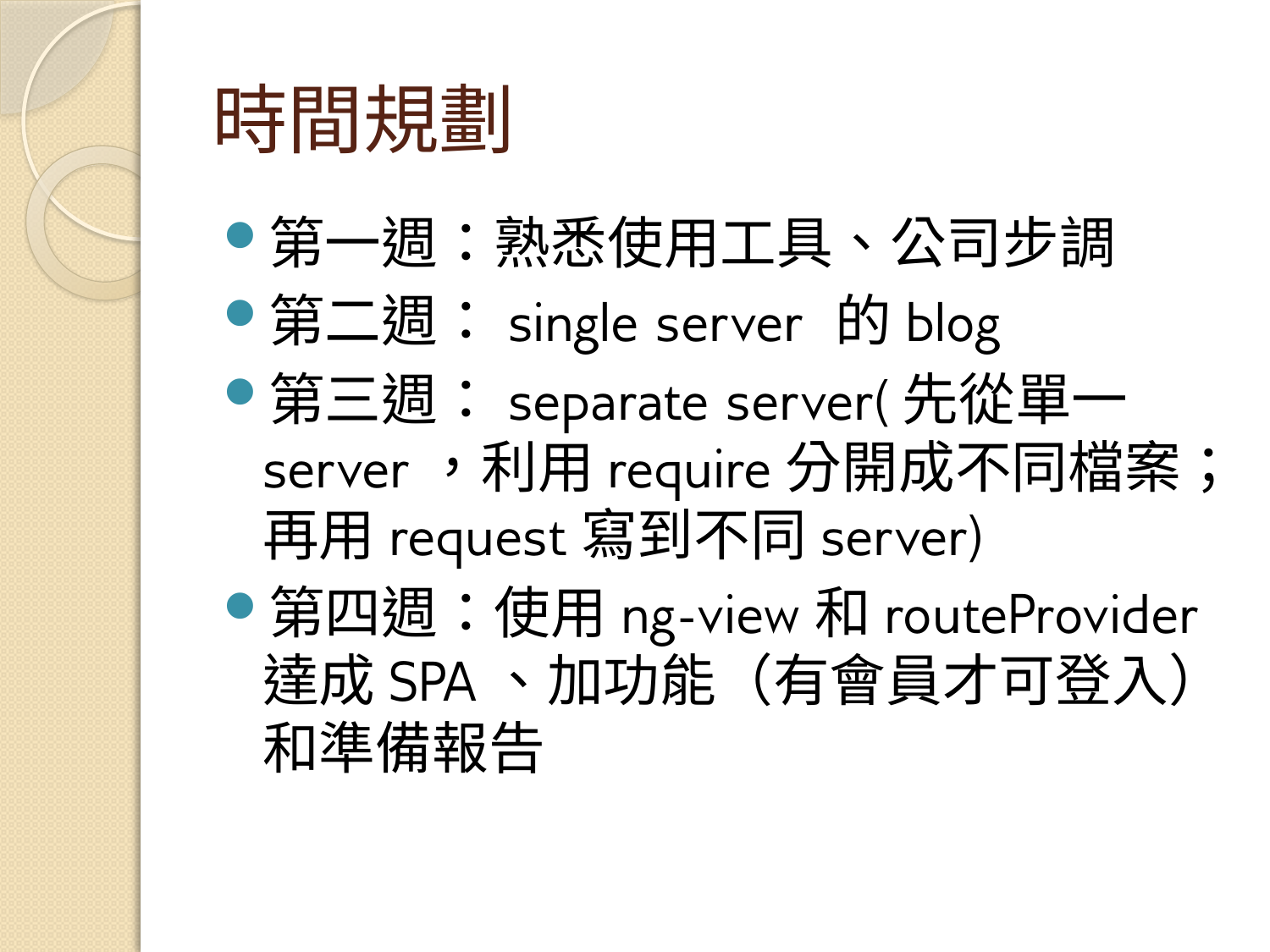

# 時間規劃
第一週：熟悉使用工具、公司步調
第二週：single server 的blog
第三週：separate server(先從單一server，利用require分開成不同檔案；再用request寫到不同server)
第四週：使用ng-view和routeProvider達成SPA、加功能（有會員才可登入）和準備報告